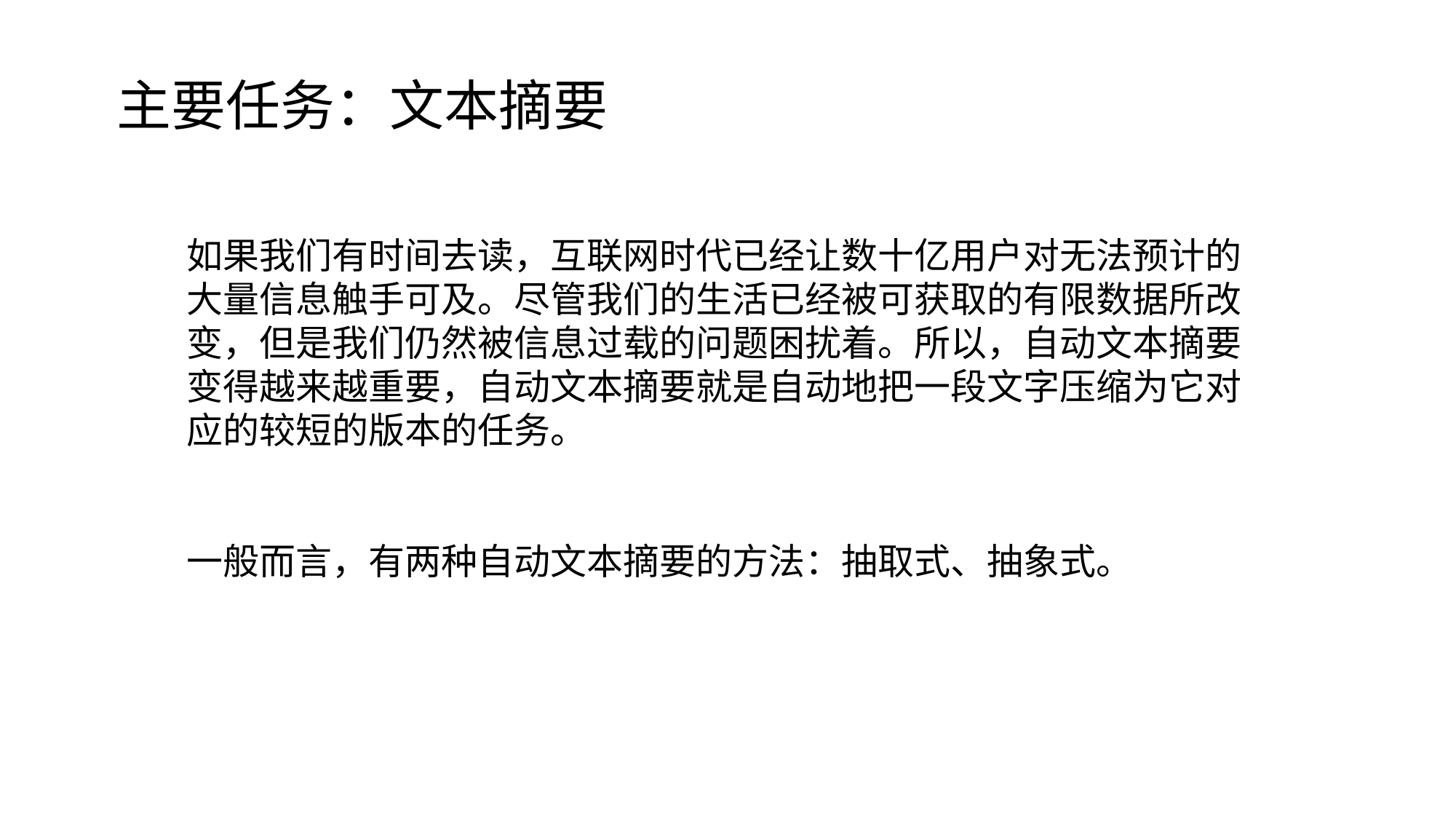

主要任务：文本摘要
如果我们有时间去读，互联网时代已经让数十亿用户对无法预计的大量信息触手可及。尽管我们的生活已经被可获取的有限数据所改变，但是我们仍然被信息过载的问题困扰着。所以，自动文本摘要变得越来越重要，自动文本摘要就是自动地把一段文字压缩为它对应的较短的版本的任务。

一般而言，有两种自动文本摘要的方法：抽取式、抽象式。